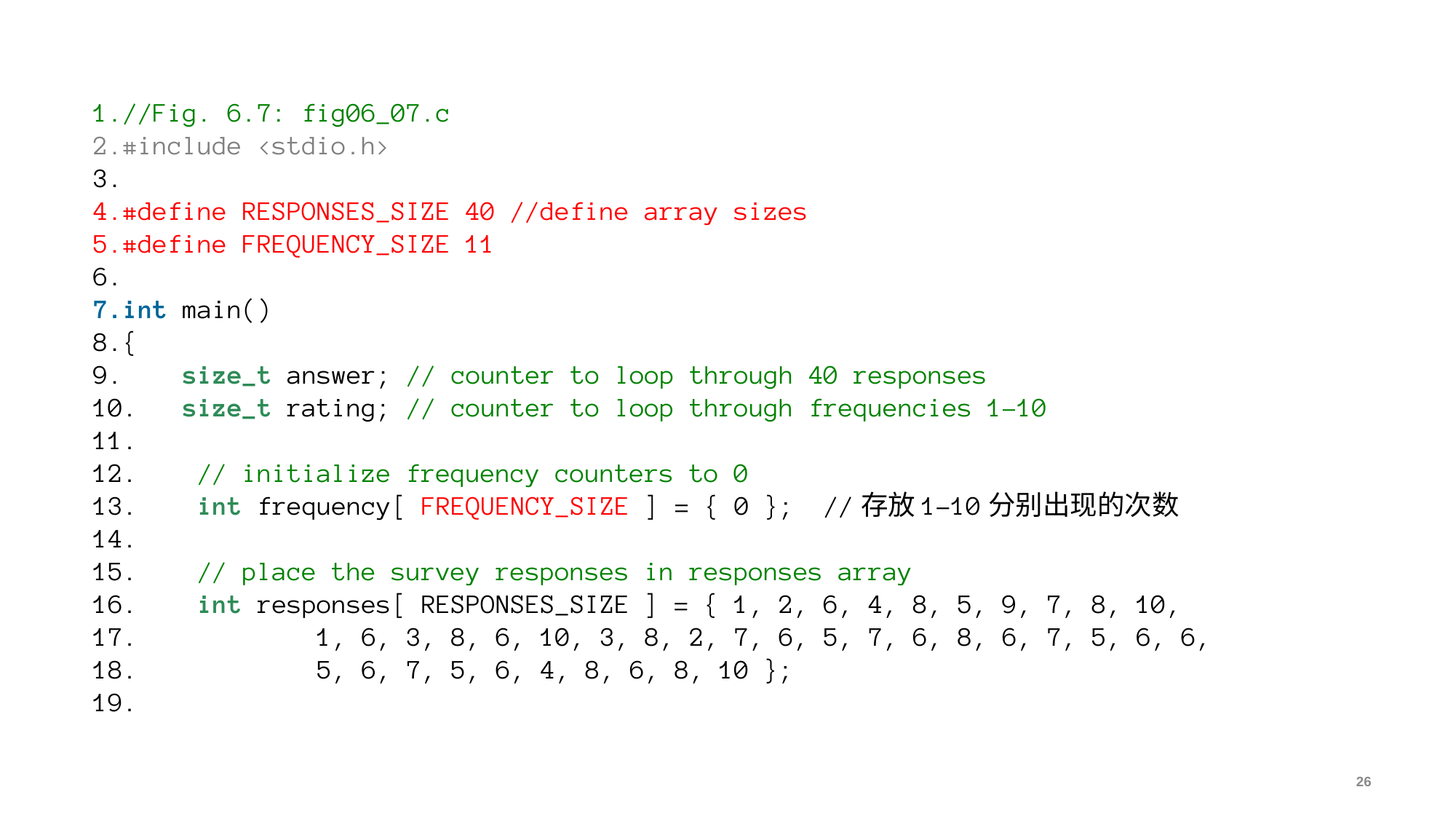

//Fig. 6.7: fig06_07.c
#include <stdio.h>

#define RESPONSES_SIZE 40 //define array sizes
#define FREQUENCY_SIZE 11

int main()
{
    size_t answer; // counter to loop through 40 responses
   size_t rating; // counter to loop through frequencies 1-10

    // initialize frequency counters to 0
    int frequency[ FREQUENCY_SIZE ] = { 0 };  //存放1-10分别出现的次数

    // place the survey responses in responses array
    int responses[ RESPONSES_SIZE ] = { 1, 2, 6, 4, 8, 5, 9, 7, 8, 10,
            1, 6, 3, 8, 6, 10, 3, 8, 2, 7, 6, 5, 7, 6, 8, 6, 7, 5, 6, 6,
            5, 6, 7, 5, 6, 4, 8, 6, 8, 10 };

26